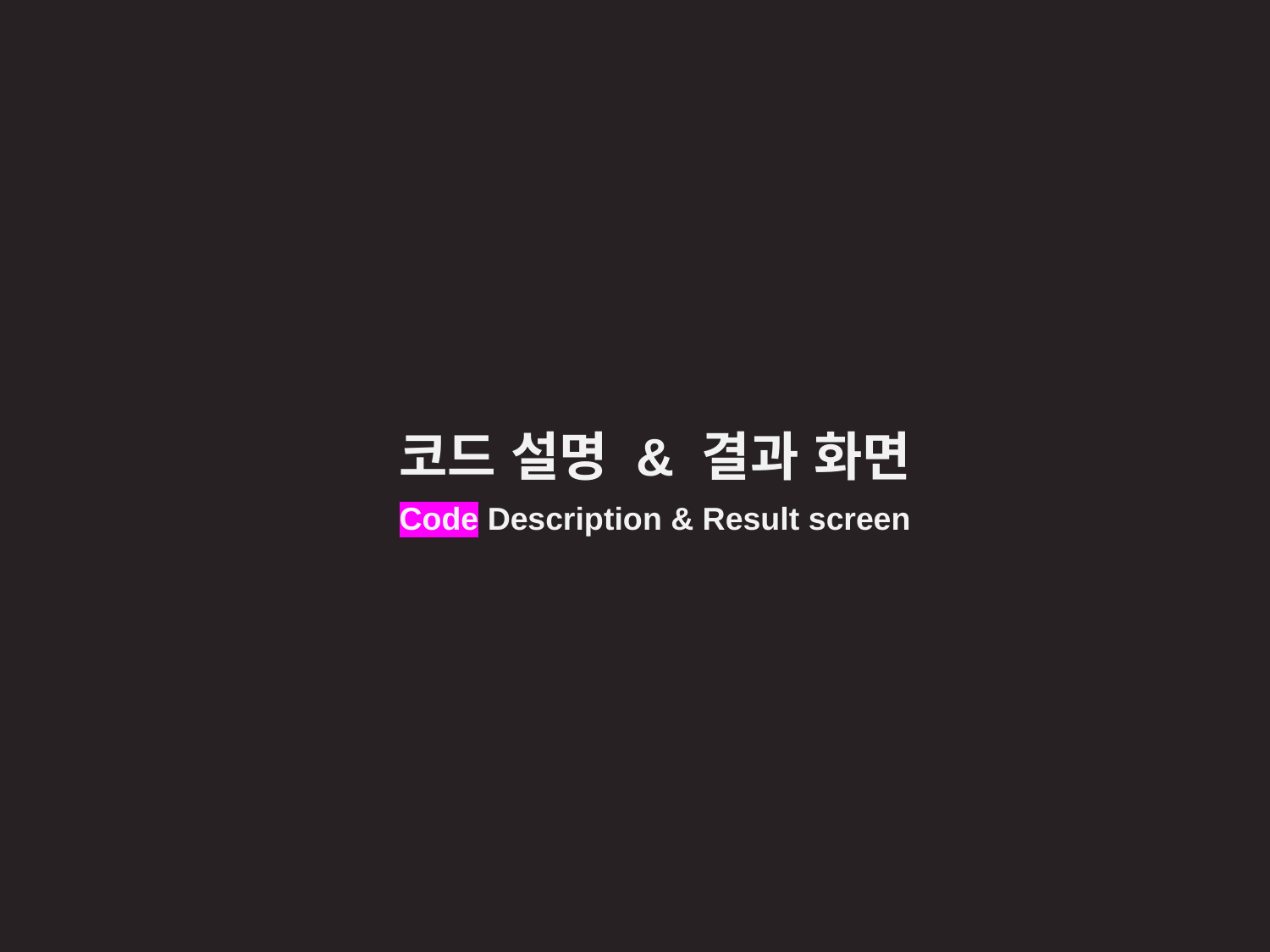

코드 설명 & 결과 화면
Code Description & Result screen